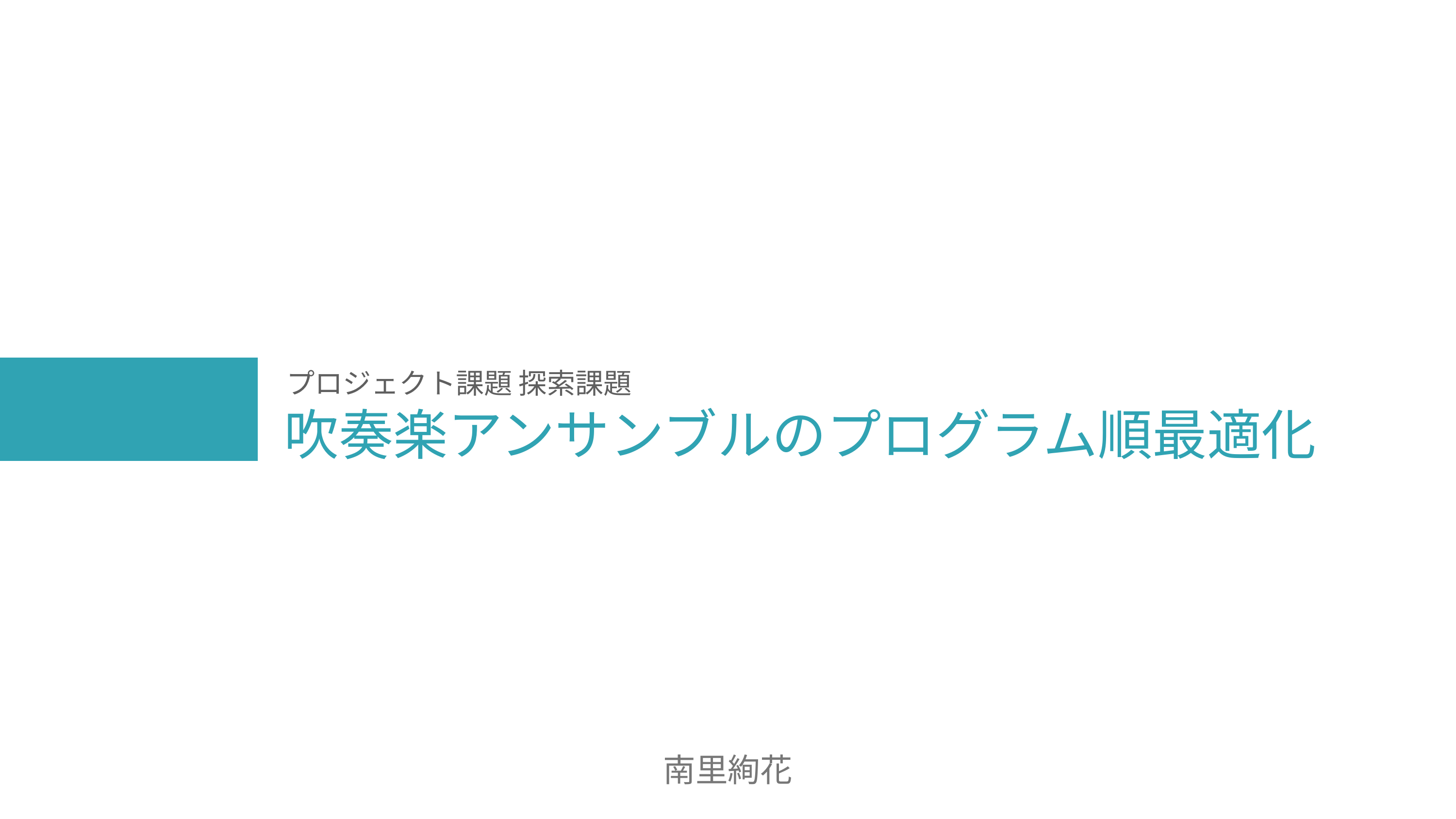

プロジェクト課題 探索課題
# 吹奏楽アンサンブルのプログラム順最適化
南里絢花